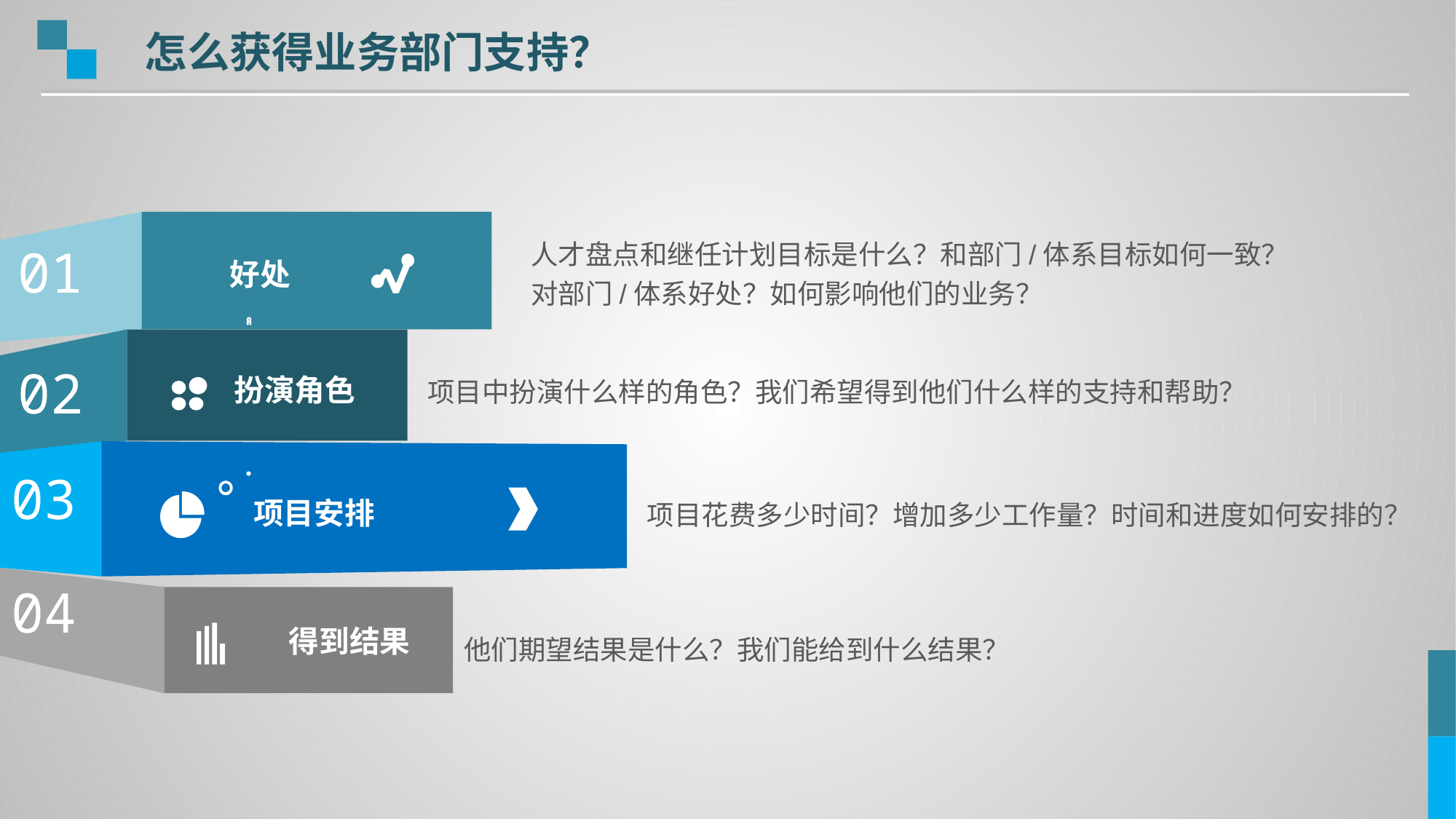

怎么获得业务部门支持？

01
好处

人才盘点和继任计划目标是什么？和部门/体系目标如何一致？对部门/体系好处？如何影响他们的业务？

02
扮演角色

项目中扮演什么样的角色？我们希望得到他们什么样的支持和帮助？

03

项目安排

项目花费多少时间？增加多少工作量？时间和进度如何安排的？

04
得到结果

他们期望结果是什么？我们能给到什么结果？